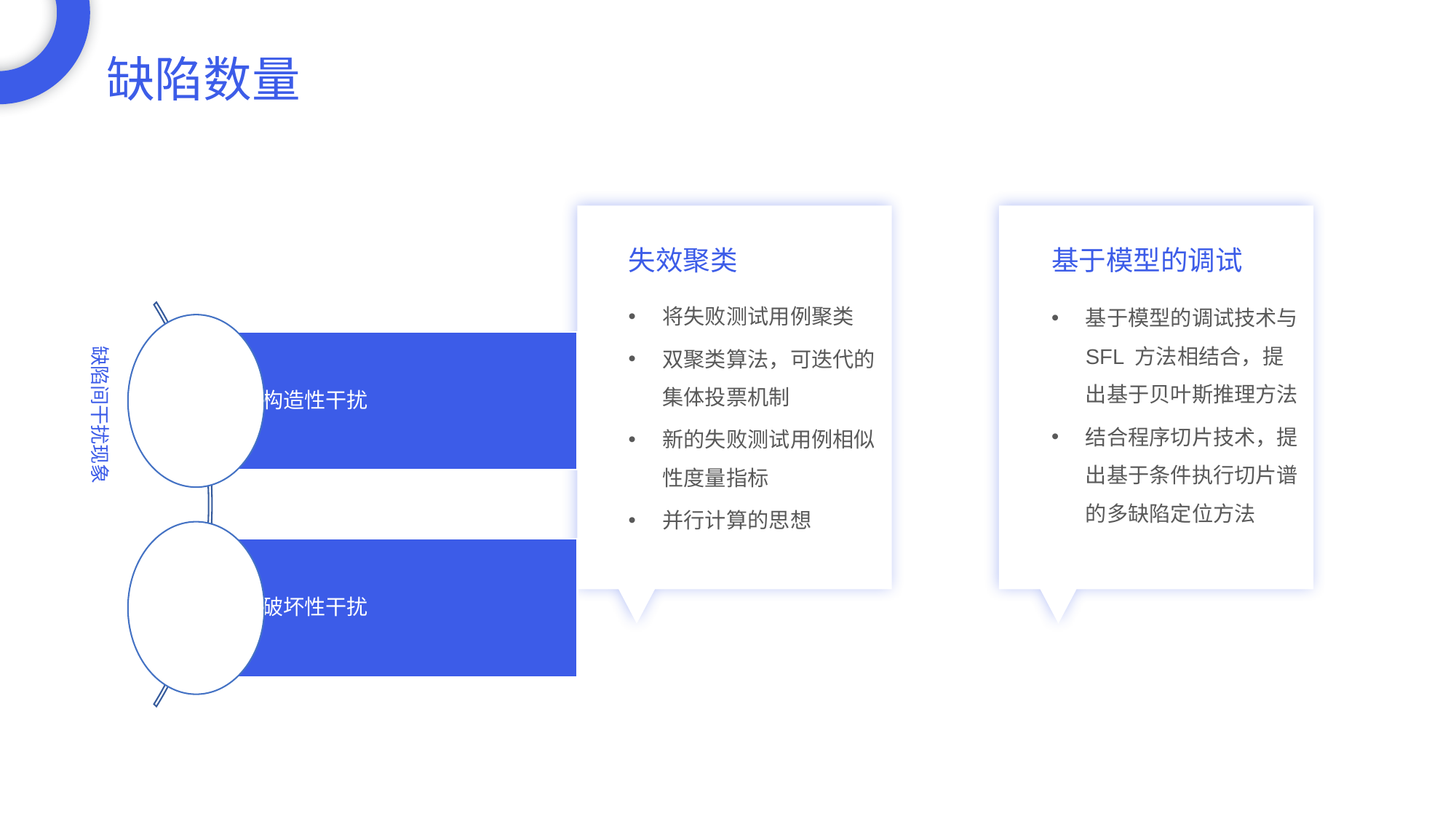

缺陷数量

基于模型的调试
基于模型的调试技术与 SFL 方法相结合，提出基于贝叶斯推理方法
结合程序切片技术，提出基于条件执行切片谱的多缺陷定位方法

失效聚类
将失败测试用例聚类
双聚类算法，可迭代的集体投票机制
新的失败测试用例相似性度量指标
并行计算的思想
构造性干扰
破坏性干扰
缺陷间干扰现象